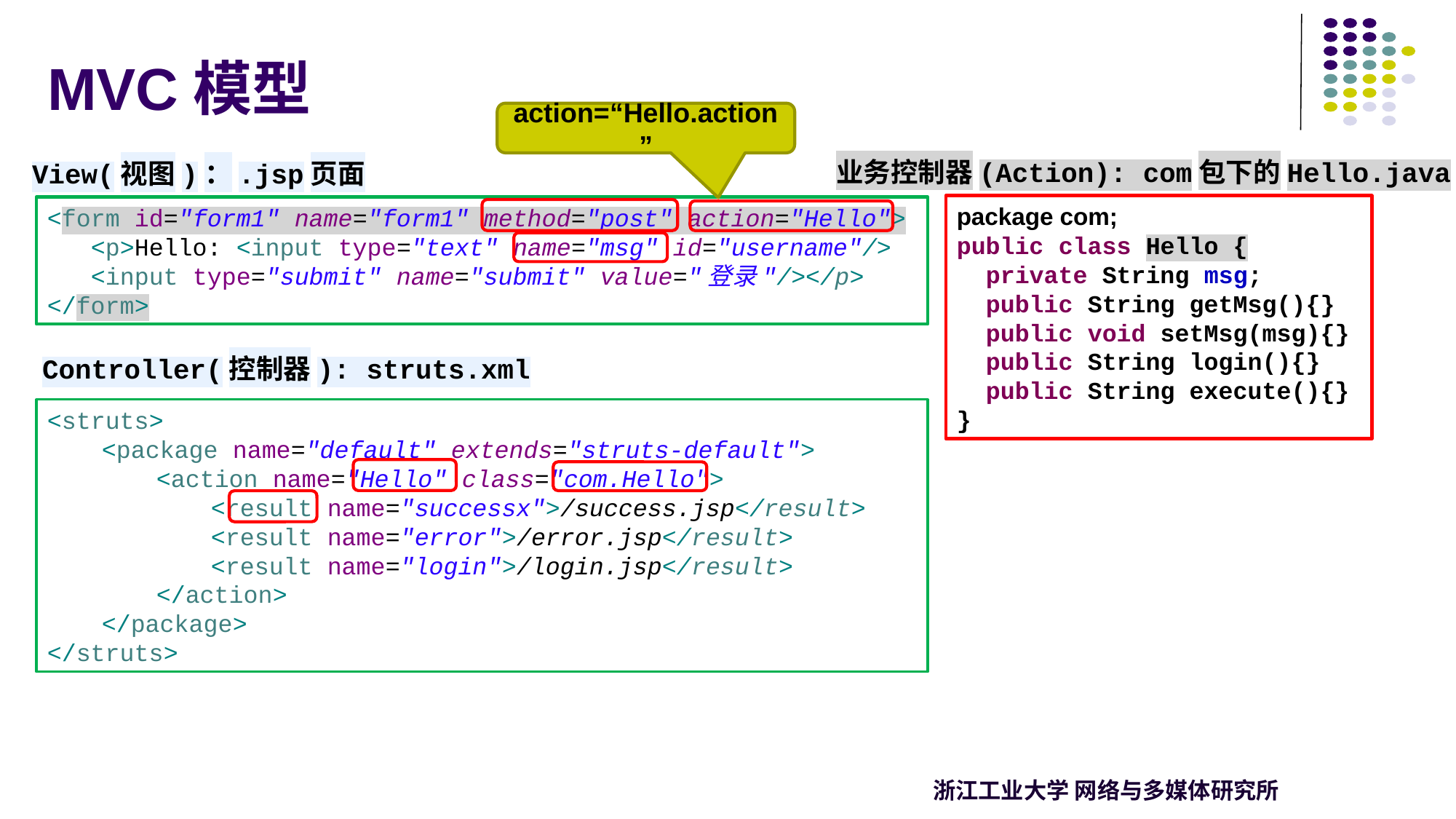

# MVC模型
action=“Hello.action”
业务控制器(Action): com包下的Hello.java
View(视图)：.jsp页面
package com;
public class Hello {
  private String msg;
  public String getMsg(){}
  public void setMsg(msg){}
  public String login(){}
  public String execute(){}
}
<form id="form1" name="form1" method="post" action="Hello">
   <p>Hello: <input type="text" name="msg" id="username"/>
   <input type="submit" name="submit" value="登录"/></p>
</form>

Controller(控制器): struts.xml
<struts>
<package name="default" extends="struts-default">
<action name="Hello" class="com.Hello">
<result name="successx">/success.jsp</result>
<result name="error">/error.jsp</result>
<result name="login">/login.jsp</result>
</action>
</package>
</struts>